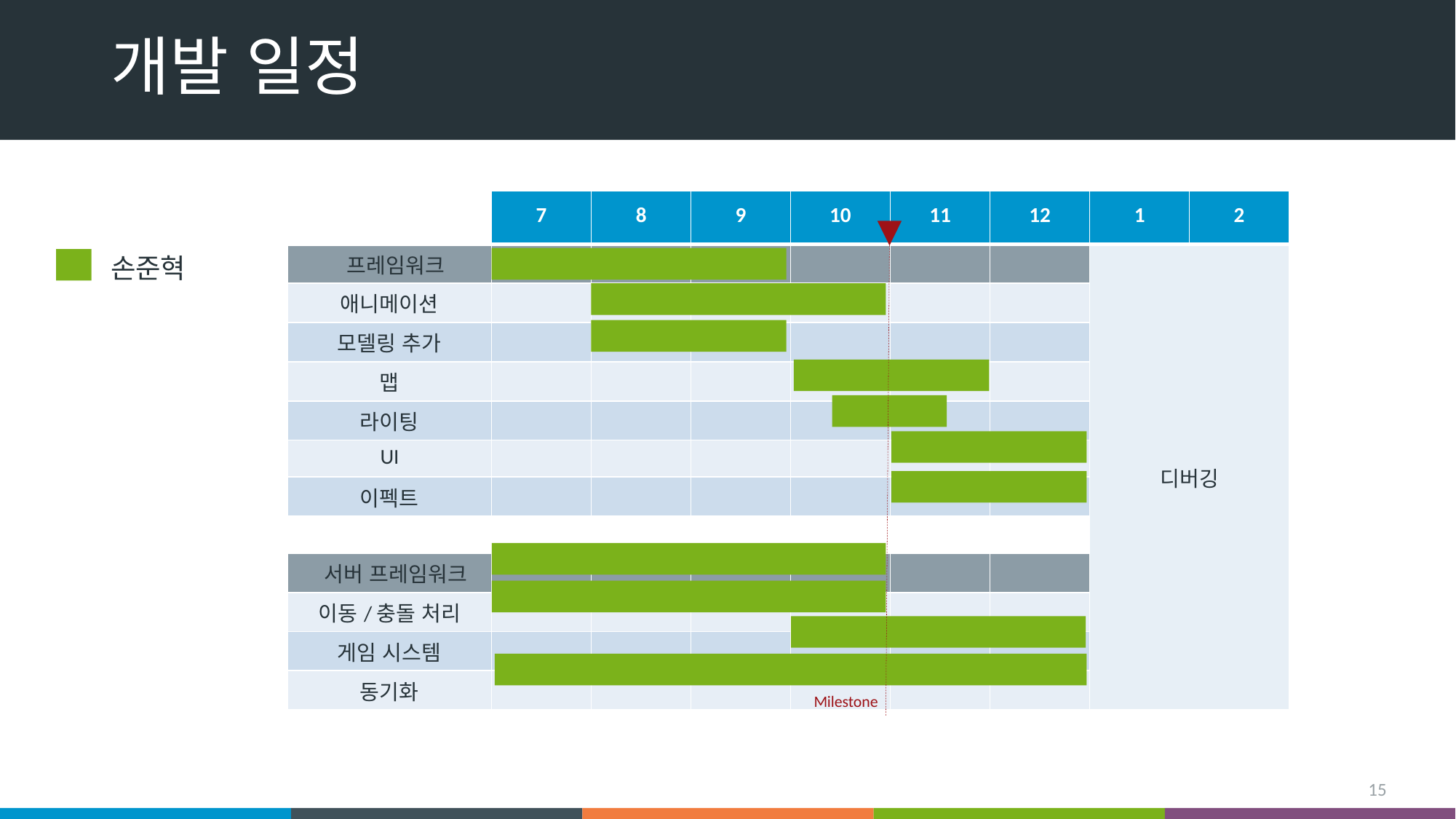

# 개발 일정
|  | 7 | 8 | 9 | 10 | 11 | 12 | 1 | 2 |
| --- | --- | --- | --- | --- | --- | --- | --- | --- |
| 프레임워크 |  |  |  |  |  |  | 디버깅 |  |
| 애니메이션 |  |  |  |  |  |  |  |  |
| 모델링 추가 |  |  |  |  |  |  |  |  |
| 맵 |  |  |  |  |  |  |  |  |
| 라이팅 |  |  |  |  |  |  |  |  |
| UI |  |  |  |  |  |  |  |  |
| 이펙트 |  |  |  |  |  |  |  |  |
|  |  |  |  |  |  |  |  |  |
| 서버 프레임워크 |  |  |  |  |  |  |  |  |
| 이동/충돌 처리 |  |  |  |  |  |  |  |  |
| 게임 시스템 |  |  |  |  |  |  |  |  |
| 동기화 |  |  |  |  |  |  |  |  |

손준혁

Milestone
15